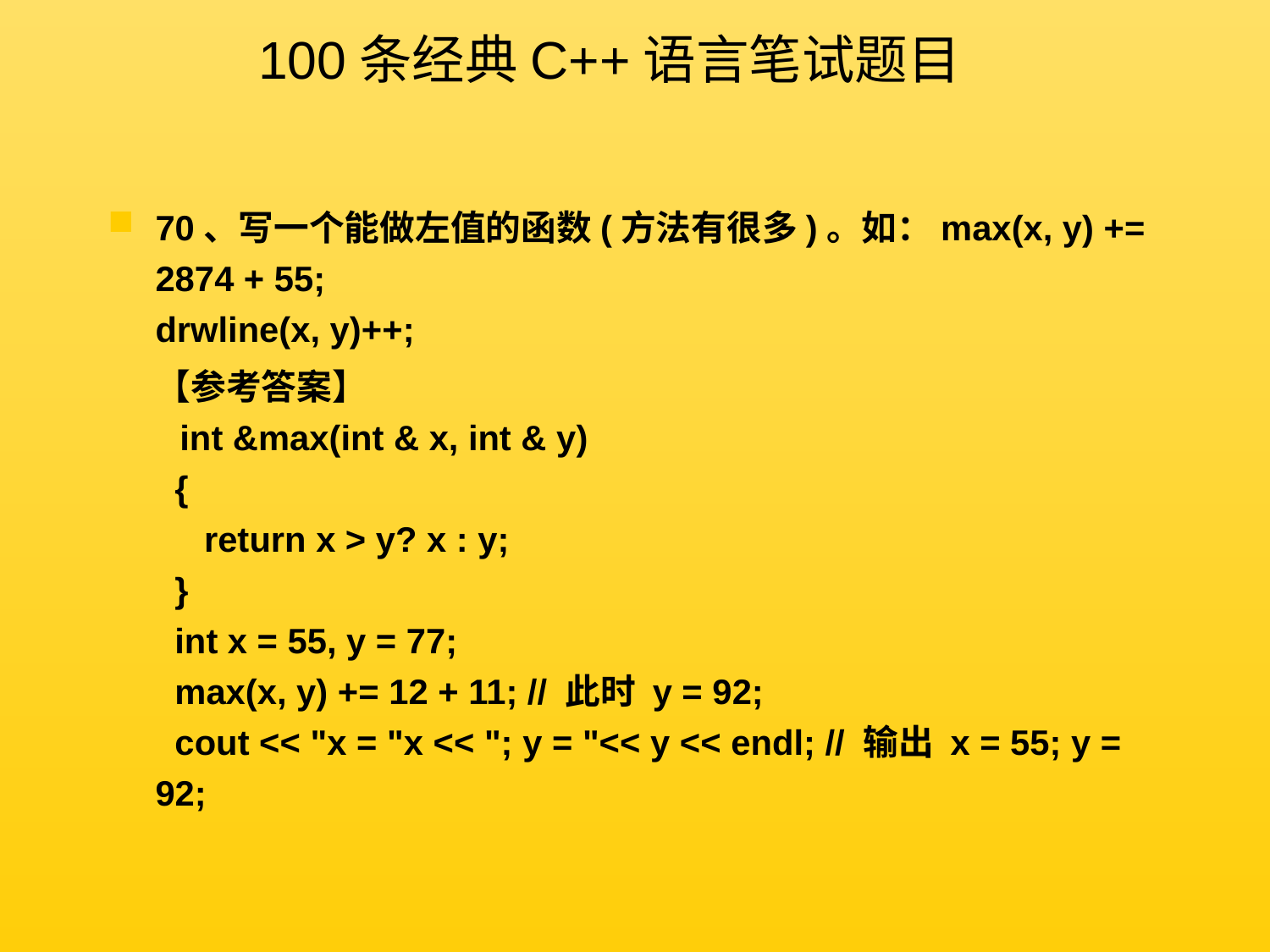

100条经典C++语言笔试题目
70、写一个能做左值的函数(方法有很多)。如：max(x, y) += 2874 + 55;
drwline(x, y)++;
	【参考答案】
  int &max(int & x, int & y)
  {
     return x > y? x : y;
  }
  int x = 55, y = 77;
  max(x, y) += 12 + 11; // 此时 y = 92;
  cout << "x = "x << "; y = "<< y << endl; // 输出 x = 55; y = 92;